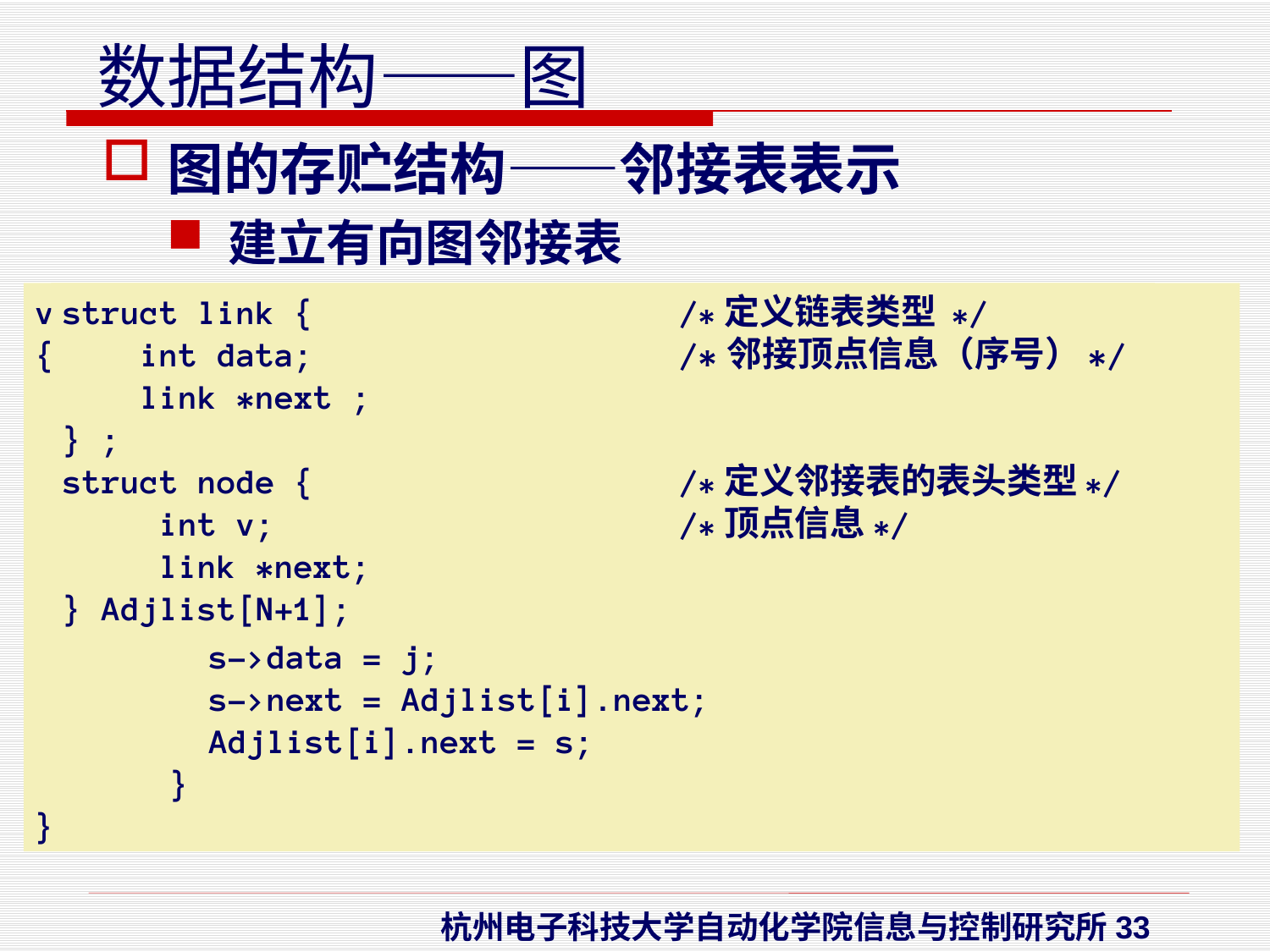

图的存贮结构——邻接表表示
建立有向图邻接表
void create_directed_graph(int n, int e)
{      int i,j,k; link *s;
       for (i=1; i<=n; i++) {       /*建立邻接表头结点*/
         Adjlist[i].v = i;
         Adjlist[i].next = NULL; }
       for (k=1; k<=e; k++) {
         scanf(“%d, %d”, &i, &j);   /*输入一条边 <vi,vj>*/
         s = new link;              //申请一个动态存储单元
         s–>data = j;
         s->next = Adjlist[i].next;
         Adjlist[i].next = s;
       }
}
struct link {                   /*定义链表类型 */
    int data;                   /*邻接顶点信息（序号）*/
    link *next ;
} ;
struct node {                   /*定义邻接表的表头类型*/
     int v;                     /*顶点信息*/
     link *next;
} Adjlist[N+1];